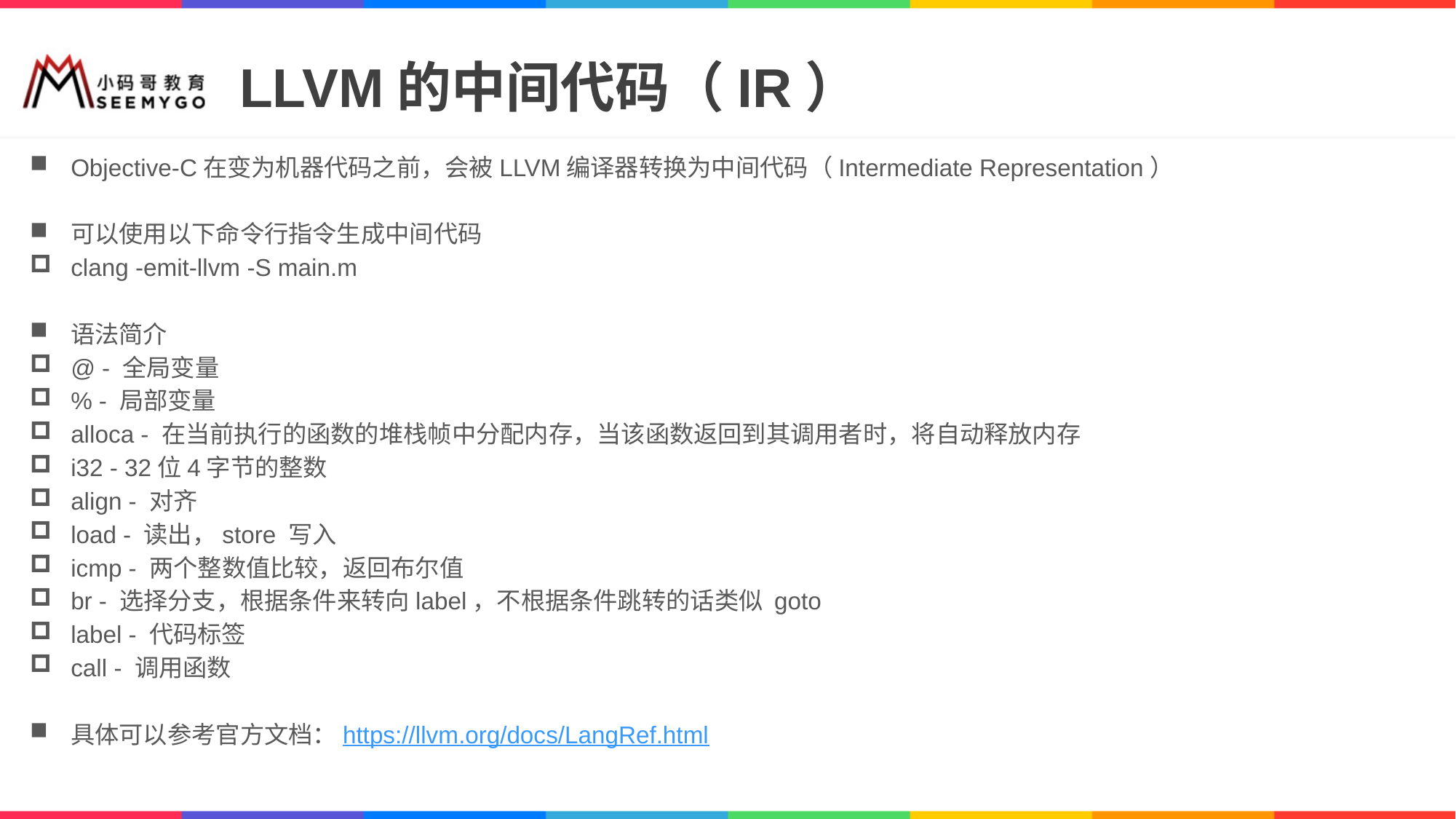

# LLVM的中间代码（IR）
Objective-C在变为机器代码之前，会被LLVM编译器转换为中间代码（Intermediate Representation）

可以使用以下命令行指令生成中间代码
clang -emit-llvm -S main.m

语法简介
@ - 全局变量
% - 局部变量
alloca - 在当前执行的函数的堆栈帧中分配内存，当该函数返回到其调用者时，将自动释放内存
i32 - 32位4字节的整数
align - 对齐
load - 读出，store 写入
icmp - 两个整数值比较，返回布尔值
br - 选择分支，根据条件来转向label，不根据条件跳转的话类似 goto
label - 代码标签
call - 调用函数

具体可以参考官方文档：https://llvm.org/docs/LangRef.html